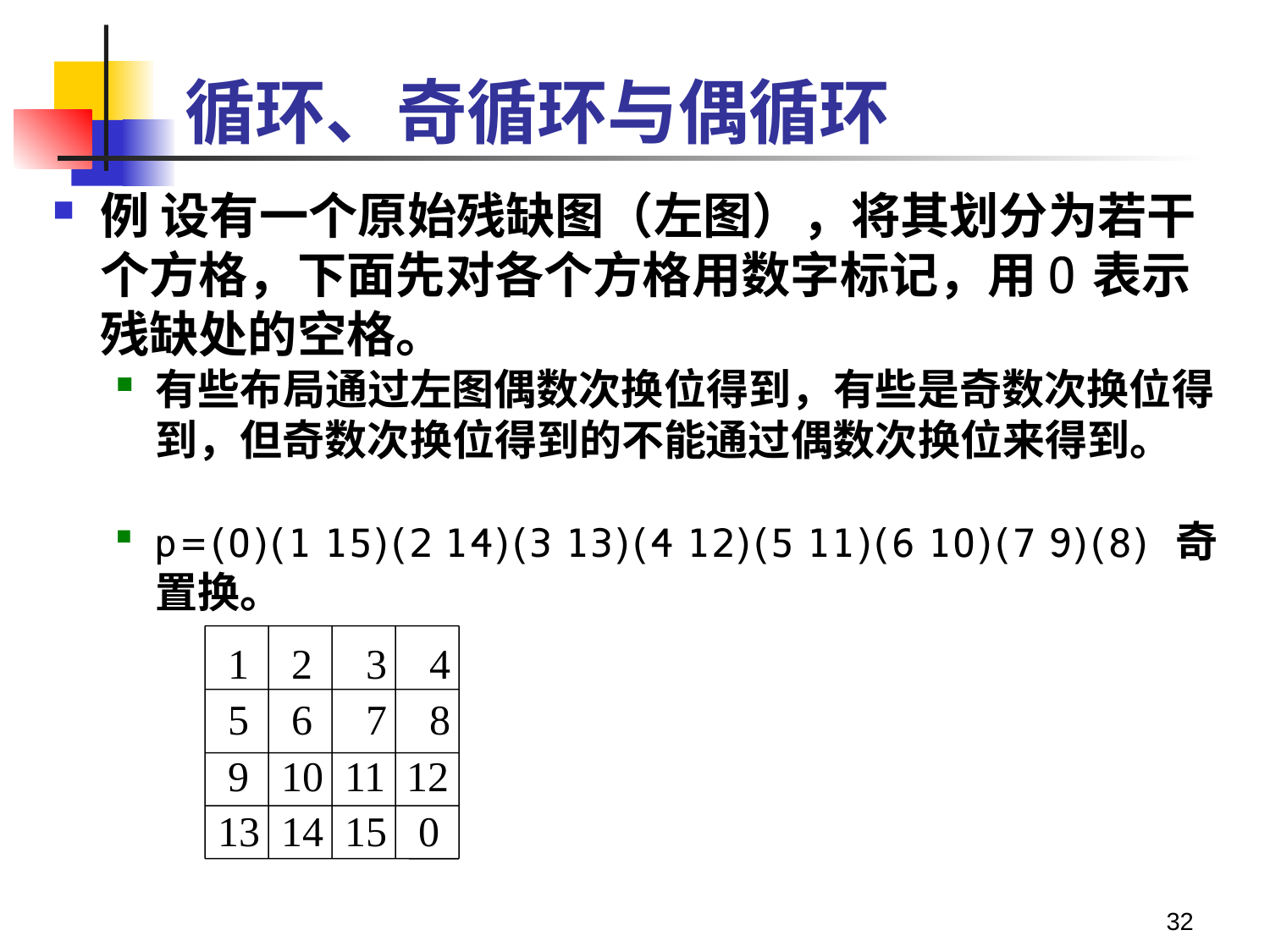

# 循环、奇循环与偶循环
例 设有一个原始残缺图（左图），将其划分为若干个方格，下面先对各个方格用数字标记，用0表示残缺处的空格。
有些布局通过左图偶数次换位得到，有些是奇数次换位得到，但奇数次换位得到的不能通过偶数次换位来得到。
p=(0)(1 15)(2 14)(3 13)(4 12)(5 11)(6 10)(7 9)(8) 奇置换。

 1    2     3    4
 5    6     7    8
 9   10  11  12
13  14  15   0

32